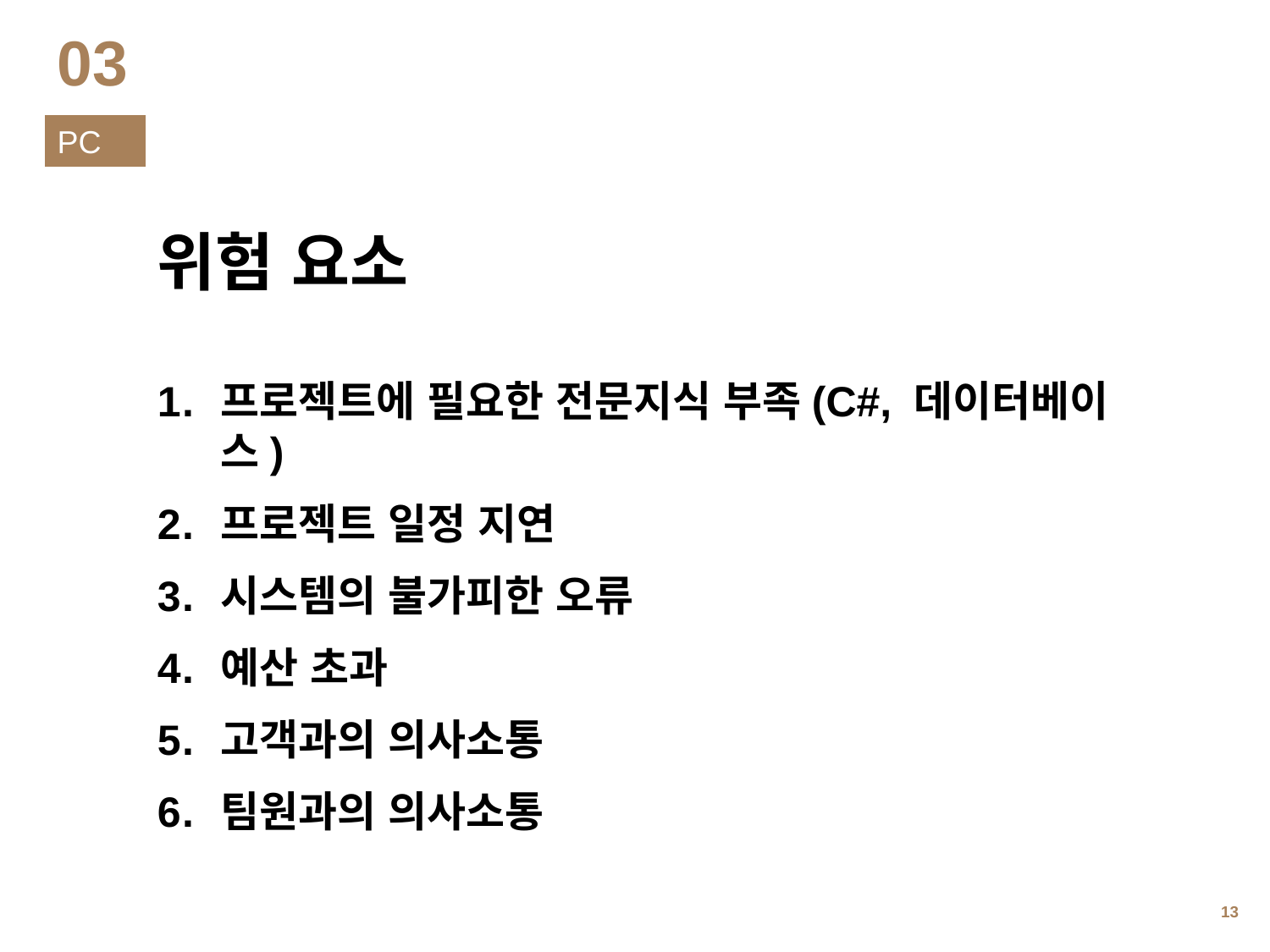

03
PC
위험 요소

프로젝트에 필요한 전문지식 부족(C#, 데이터베이스)

프로젝트 일정 지연

시스템의 불가피한 오류

예산 초과

고객과의 의사소통

팀원과의 의사소통
13